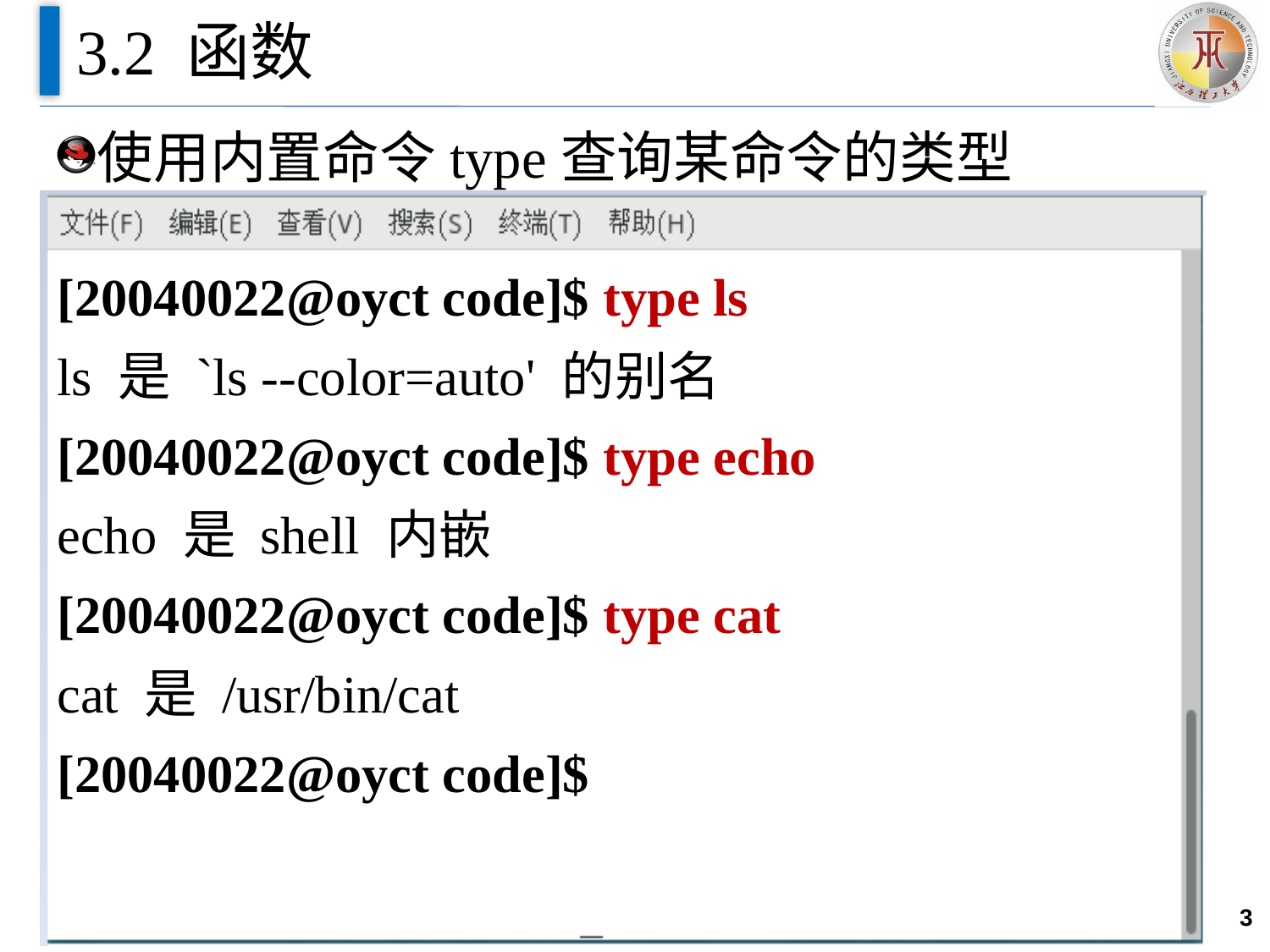

# 3.2 函数
使用内置命令type查询某命令的类型
[20040022@oyct code]$ type ls
ls 是 `ls --color=auto' 的别名
[20040022@oyct code]$ type echo
echo 是 shell 内嵌
[20040022@oyct code]$ type cat
cat 是 /usr/bin/cat
[20040022@oyct code]$
3